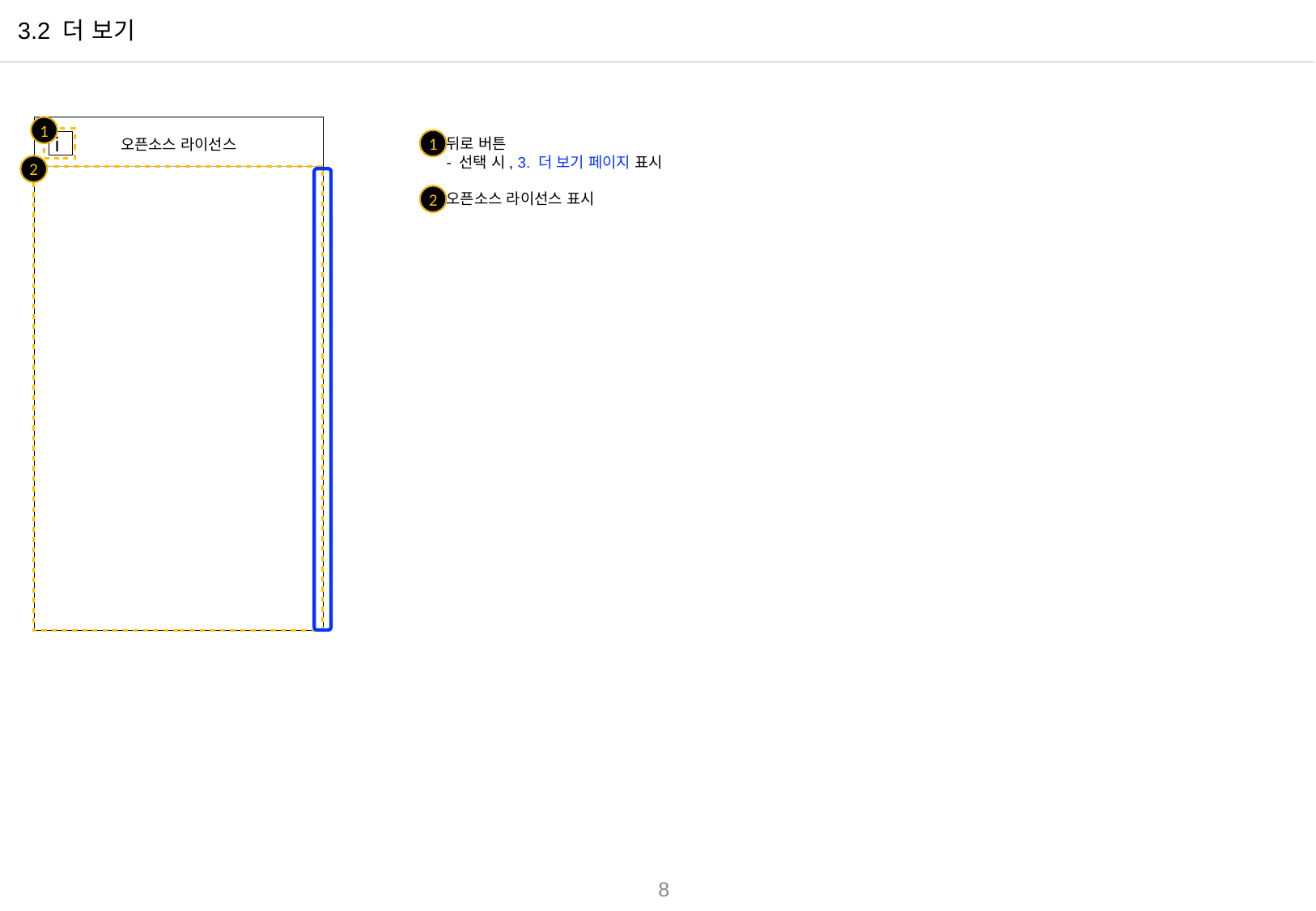

# 3.2 더 보기
1

1

뒤로 버튼
- 선택 시, 3. 더 보기 페이지 표시

오픈소스 라이선스 표시
오픈소스 라이선스

i
2

2

8